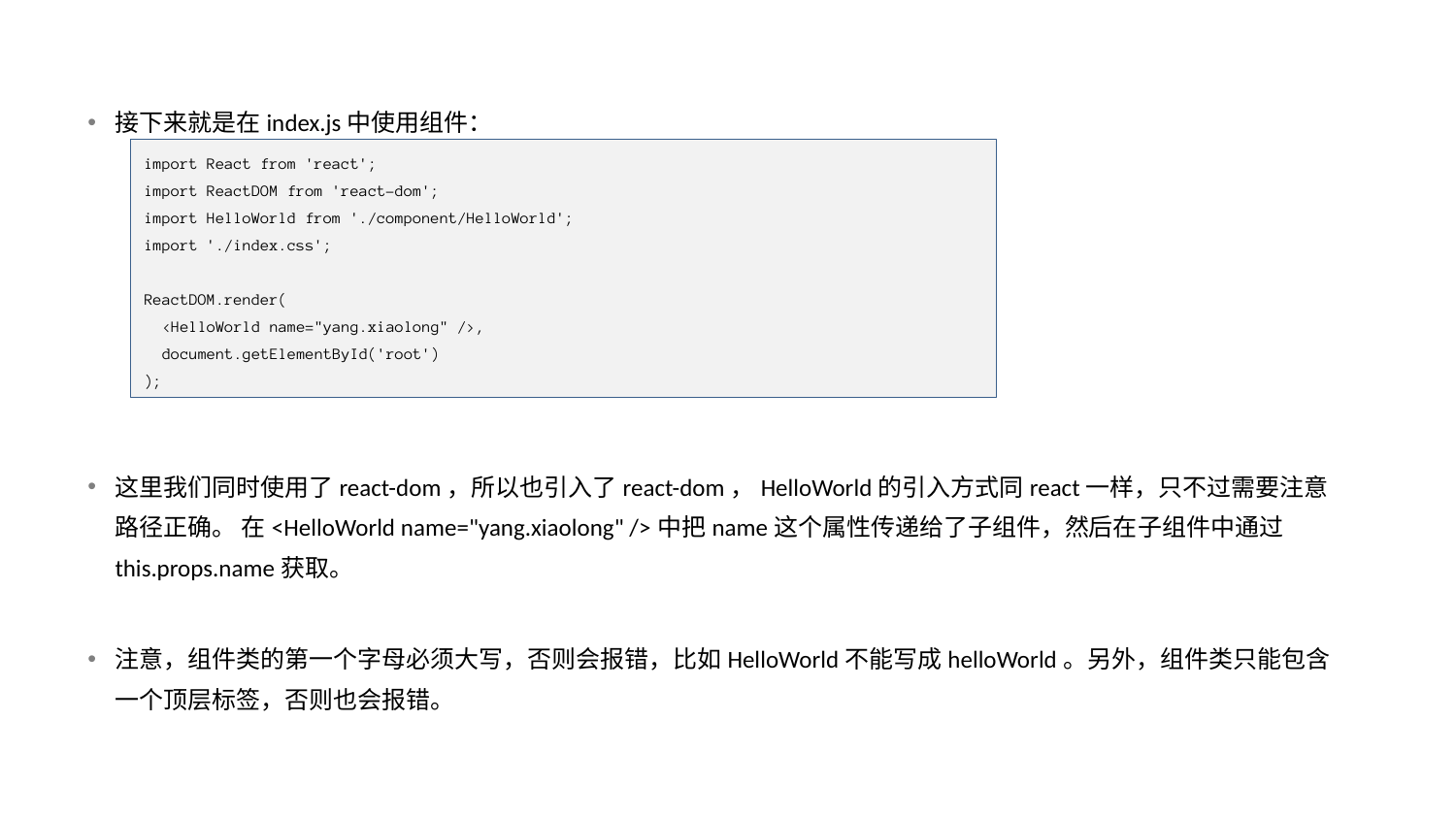

接下来就是在index.js中使用组件：

这里我们同时使用了react-dom，所以也引入了react-dom，HelloWorld的引入方式同react一样，只不过需要注意路径正确。 在<HelloWorld name="yang.xiaolong" />中把name这个属性传递给了子组件，然后在子组件中通过this.props.name获取。

注意，组件类的第一个字母必须大写，否则会报错，比如HelloWorld不能写成helloWorld。另外，组件类只能包含一个顶层标签，否则也会报错。
import React from 'react';
import ReactDOM from 'react-dom';
import HelloWorld from './component/HelloWorld';
import './index.css';

ReactDOM.render(
  <HelloWorld name="yang.xiaolong" />,
  document.getElementById('root')
);